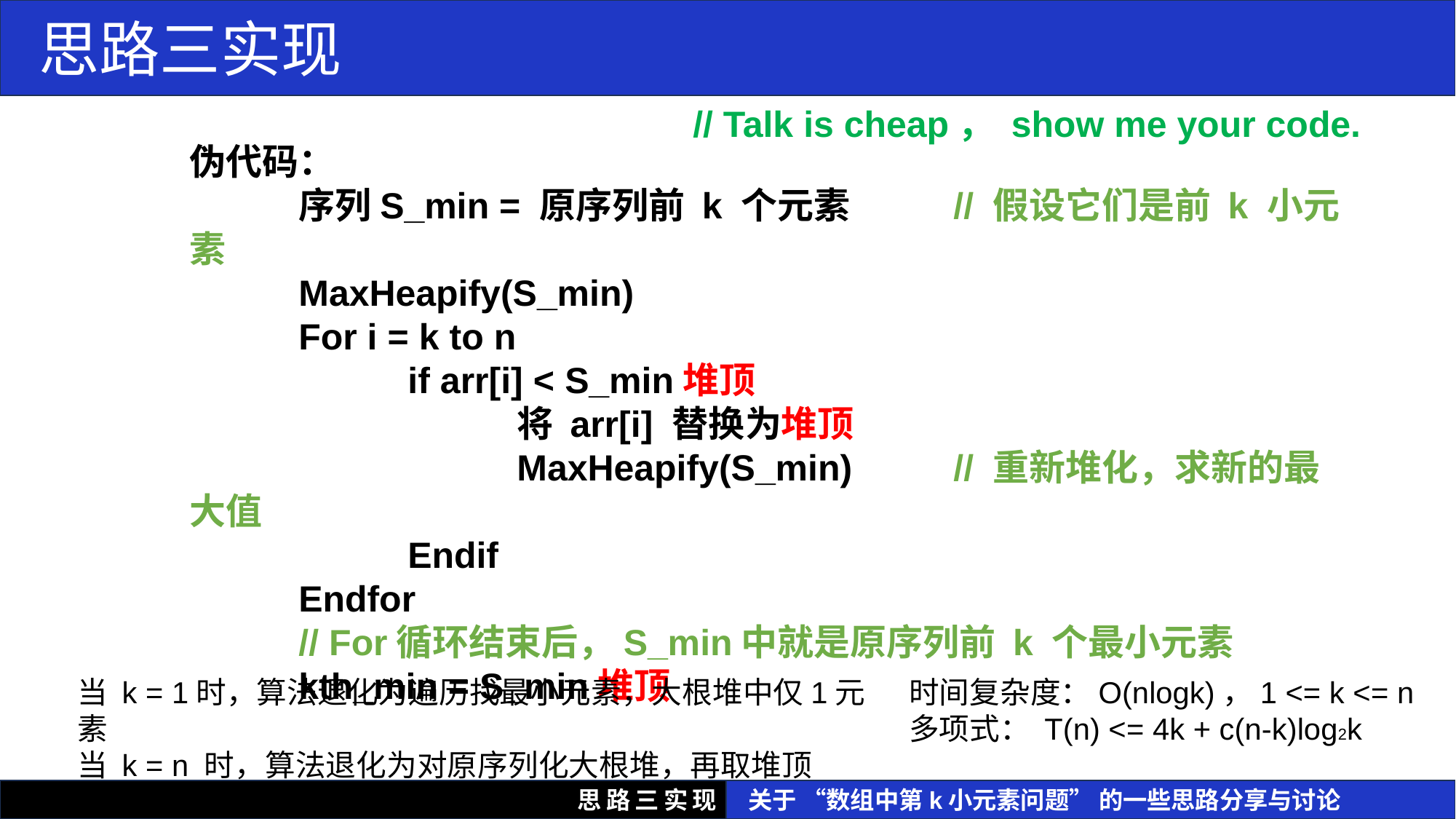

思路三实现
// Talk is cheap， show me your code.
伪代码：
	序列S_min = 原序列前 k 个元素	// 假设它们是前 k 小元素
	MaxHeapify(S_min)
	For i = k to n
		if arr[i] < S_min堆顶
			将 arr[i] 替换为堆顶
			MaxHeapify(S_min)	// 重新堆化，求新的最大值
		Endif
	Endfor
	// For循环结束后，S_min中就是原序列前 k 个最小元素
	kth_min = S_min堆顶
当 k = 1时，算法退化为遍历找最小元素，大根堆中仅1元素
当 k = n 时，算法退化为对原序列化大根堆，再取堆顶
时间复杂度：O(nlogk)，1 <= k <= n
多项式： T(n) <= 4k + c(n-k)log2k
思路三实现
 关于 “数组中第k小元素问题” 的一些思路分享与讨论